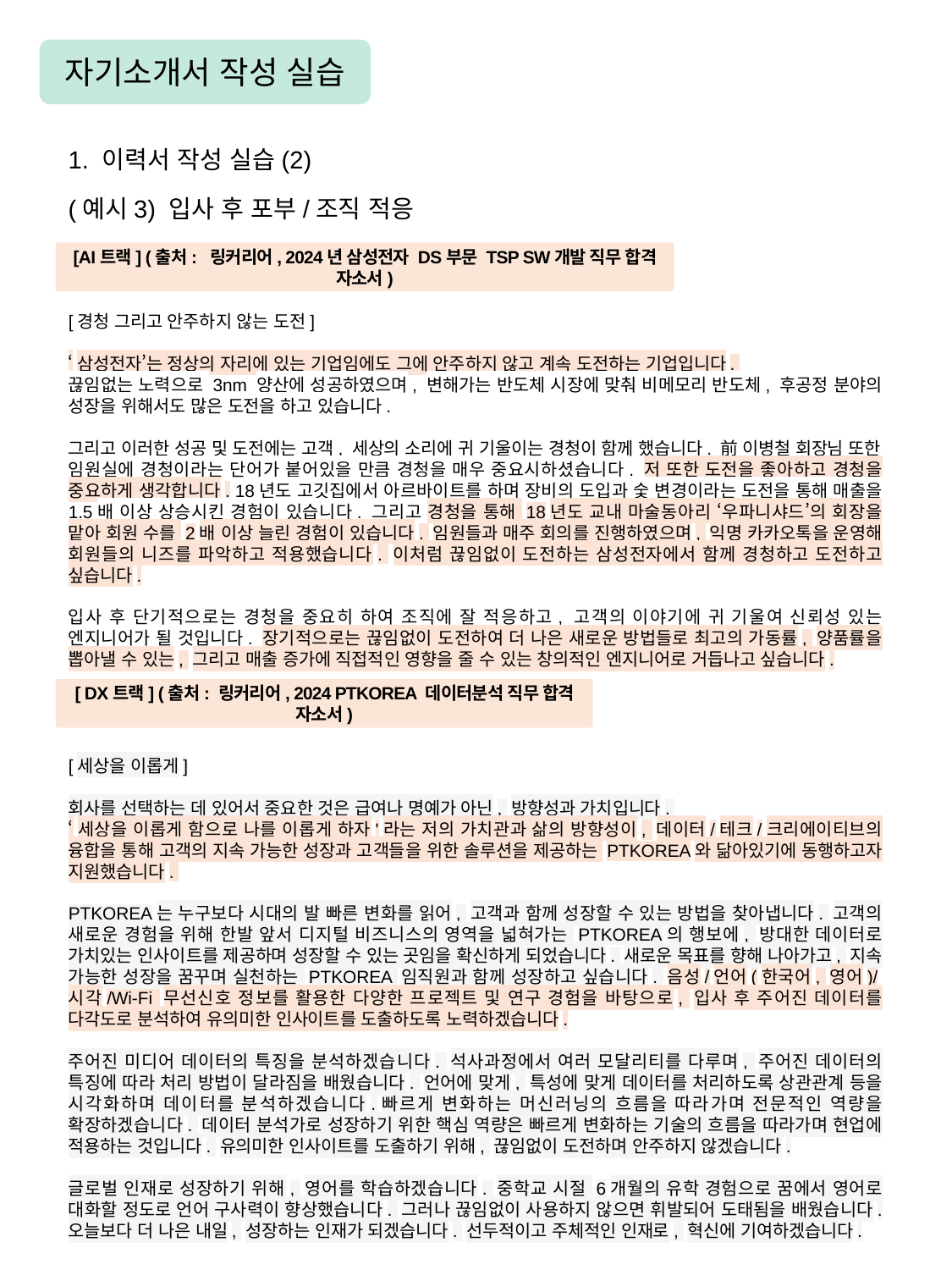

자기소개서 작성 실습
1. 이력서 작성 실습(2)
(예시3) 입사 후 포부/조직 적응
[AI트랙] (출처:  링커리어, 2024년 삼성전자 DS부문 TSP SW개발 직무 합격 자소서)
[경청 그리고 안주하지 않는 도전]

‘삼성전자’는 정상의 자리에 있는 기업임에도 그에 안주하지 않고 계속 도전하는 기업입니다.
끊임없는 노력으로 3nm 양산에 성공하였으며, 변해가는 반도체 시장에 맞춰 비메모리 반도체, 후공정 분야의 성장을 위해서도 많은 도전을 하고 있습니다.

그리고 이러한 성공 및 도전에는 고객, 세상의 소리에 귀 기울이는 경청이 함께 했습니다. 前 이병철 회장님 또한
임원실에 경청이라는 단어가 붙어있을 만큼 경청을 매우 중요시하셨습니다. 저 또한 도전을 좋아하고 경청을 중요하게 생각합니다. 18년도 고깃집에서 아르바이트를 하며 장비의 도입과 숯 변경이라는 도전을 통해 매출을 1.5배 이상 상승시킨 경험이 있습니다. 그리고 경청을 통해 18년도 교내 마술동아리 ‘우파니샤드’의 회장을 맡아 회원 수를 2배 이상 늘린 경험이 있습니다. 임원들과 매주 회의를 진행하였으며, 익명 카카오톡을 운영해 회원들의 니즈를 파악하고 적용했습니다. 이처럼 끊임없이 도전하는 삼성전자에서 함께 경청하고 도전하고 싶습니다.

입사 후 단기적으로는 경청을 중요히 하여 조직에 잘 적응하고, 고객의 이야기에 귀 기울여 신뢰성 있는 엔지니어가 될 것입니다. 장기적으로는 끊임없이 도전하여 더 나은 새로운 방법들로 최고의 가동률, 양품률을 뽑아낼 수 있는, 그리고 매출 증가에 직접적인 영향을 줄 수 있는 창의적인 엔지니어로 거듭나고 싶습니다.
[ DX트랙] (출처: 링커리어, 2024 PTKOREA 데이터분석 직무 합격 자소서)
[세상을 이롭게]

회사를 선택하는 데 있어서 중요한 것은 급여나 명예가 아닌, 방향성과 가치입니다.
‘세상을 이롭게 함으로 나를 이롭게 하자'라는 저의 가치관과 삶의 방향성이, 데이터/테크/크리에이티브의 융합을 통해 고객의 지속 가능한 성장과 고객들을 위한 솔루션을 제공하는 PTKOREA와 닮아있기에 동행하고자 지원했습니다.

PTKOREA는 누구보다 시대의 발 빠른 변화를 읽어, 고객과 함께 성장할 수 있는 방법을 찾아냅니다. 고객의 새로운 경험을 위해 한발 앞서 디지털 비즈니스의 영역을 넓혀가는 PTKOREA의 행보에, 방대한 데이터로 가치있는 인사이트를 제공하며 성장할 수 있는 곳임을 확신하게 되었습니다. 새로운 목표를 향해 나아가고, 지속 가능한 성장을 꿈꾸며 실천하는 PTKOREA 임직원과 함께 성장하고 싶습니다. 음성/언어(한국어, 영어)/시각/Wi-Fi 무선신호 정보를 활용한 다양한 프로젝트 및 연구 경험을 바탕으로, 입사 후 주어진 데이터를 다각도로 분석하여 유의미한 인사이트를 도출하도록 노력하겠습니다.

주어진 미디어 데이터의 특징을 분석하겠습니다. 석사과정에서 여러 모달리티를 다루며, 주어진 데이터의 특징에 따라 처리 방법이 달라짐을 배웠습니다. 언어에 맞게, 특성에 맞게 데이터를 처리하도록 상관관계 등을 시각화하며 데이터를 분석하겠습니다.빠르게 변화하는 머신러닝의 흐름을 따라가며 전문적인 역량을 확장하겠습니다. 데이터 분석가로 성장하기 위한 핵심 역량은 빠르게 변화하는 기술의 흐름을 따라가며 현업에 적용하는 것입니다. 유의미한 인사이트를 도출하기 위해, 끊임없이 도전하며 안주하지 않겠습니다.

글로벌 인재로 성장하기 위해, 영어를 학습하겠습니다. 중학교 시절 6개월의 유학 경험으로 꿈에서 영어로 대화할 정도로 언어 구사력이 향상했습니다. 그러나 끊임없이 사용하지 않으면 휘발되어 도태됨을 배웠습니다. 오늘보다 더 나은 내일, 성장하는 인재가 되겠습니다. 선두적이고 주체적인 인재로, 혁신에 기여하겠습니다.